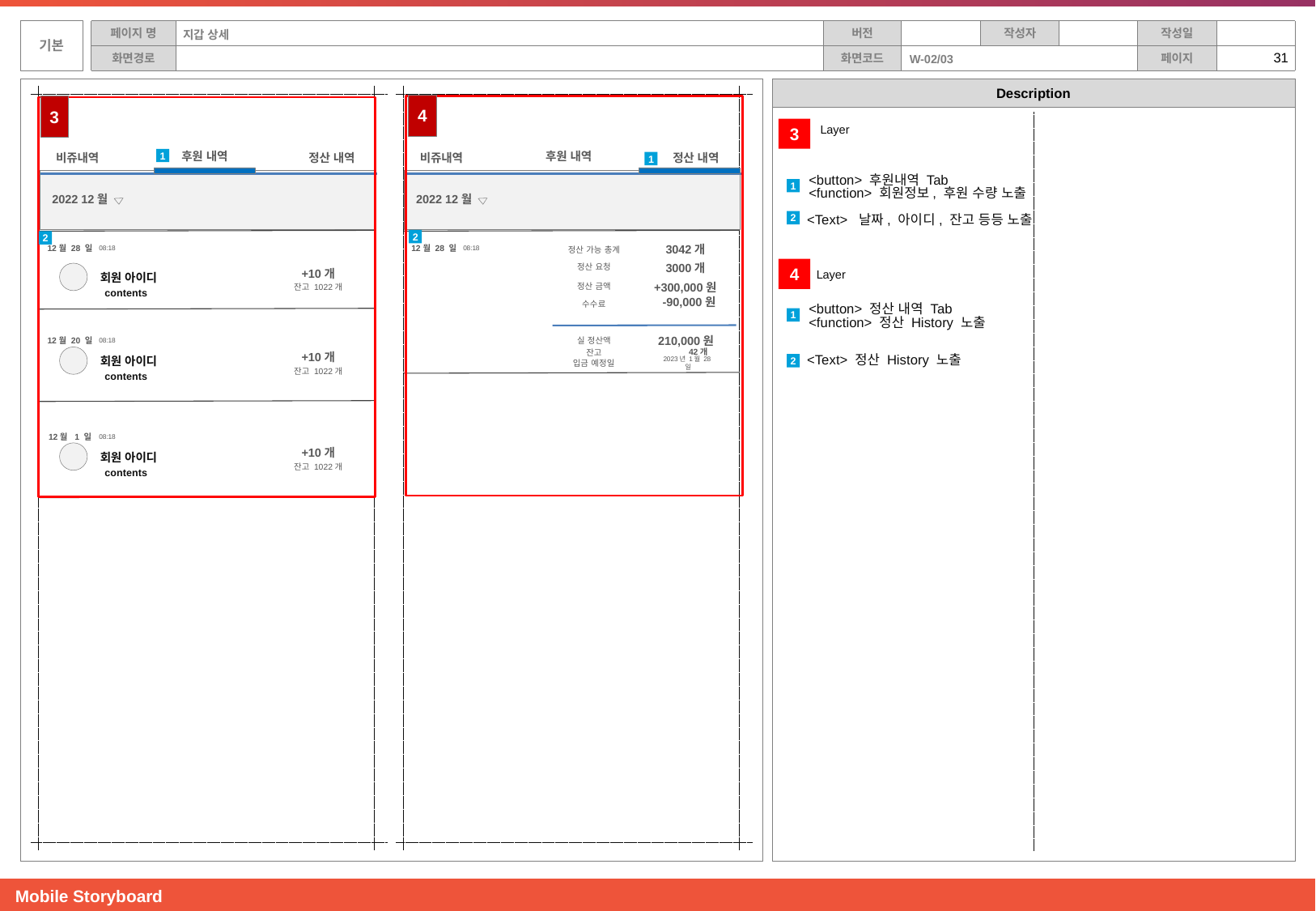

지갑 상세

W-02/03
4
3

3
Layer
후원 내역
후원 내역
정산 내역
정산 내역
비쥬내역
비쥬내역
1
1

<button> 후원내역 Tab
<function> 회원정보, 후원 수량 노출
1
2022 12월
2022 12월

2
<Text>  날짜, 아이디, 잔고 등등 노출
2
2
12월 28 일
08:18
12월 28 일
08:18
정산 가능 총계
3042개
정산 요청
3000개
4
+10개

Layer
회원 아이디
정산 금액
잔고 1022개
+300,000원
contents
-90,000원
수수료
<button> 정산 내역 Tab
<function> 정산 History 노출
1
12월 20 일
08:18
실 정산액
210,000원
42개
잔고
+10개

2023년 1월 28일
입금 예정일
<Text> 정산 History 노출
2
회원 아이디
잔고 1022개
contents
12월  1 일
08:18
+10개

회원 아이디
잔고 1022개
contents